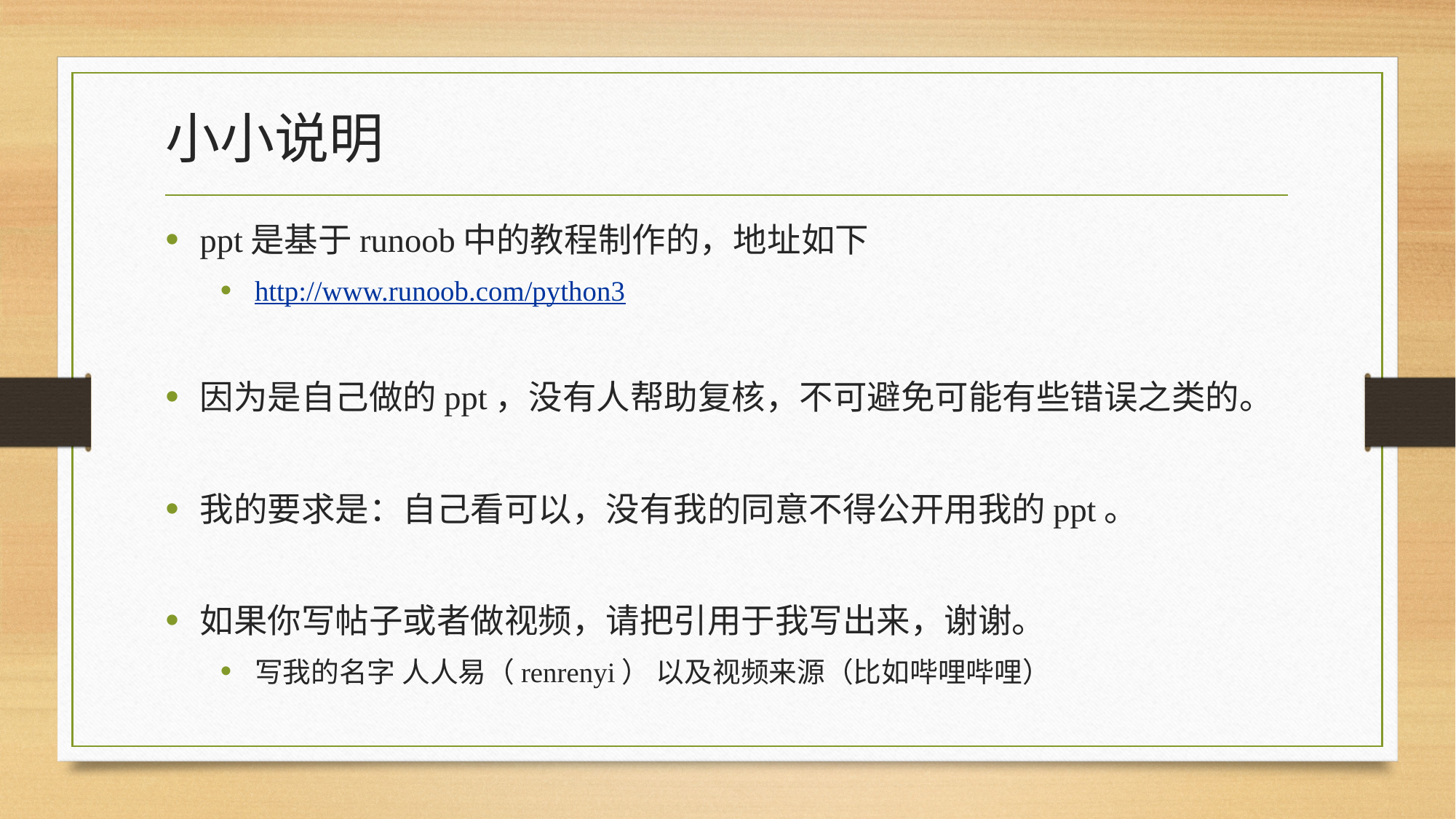

# 小小说明
ppt是基于runoob中的教程制作的，地址如下
http://www.runoob.com/python3

因为是自己做的ppt，没有人帮助复核，不可避免可能有些错误之类的。

我的要求是：自己看可以，没有我的同意不得公开用我的ppt。

如果你写帖子或者做视频，请把引用于我写出来，谢谢。
写我的名字 人人易（renrenyi） 以及视频来源（比如哔哩哔哩）